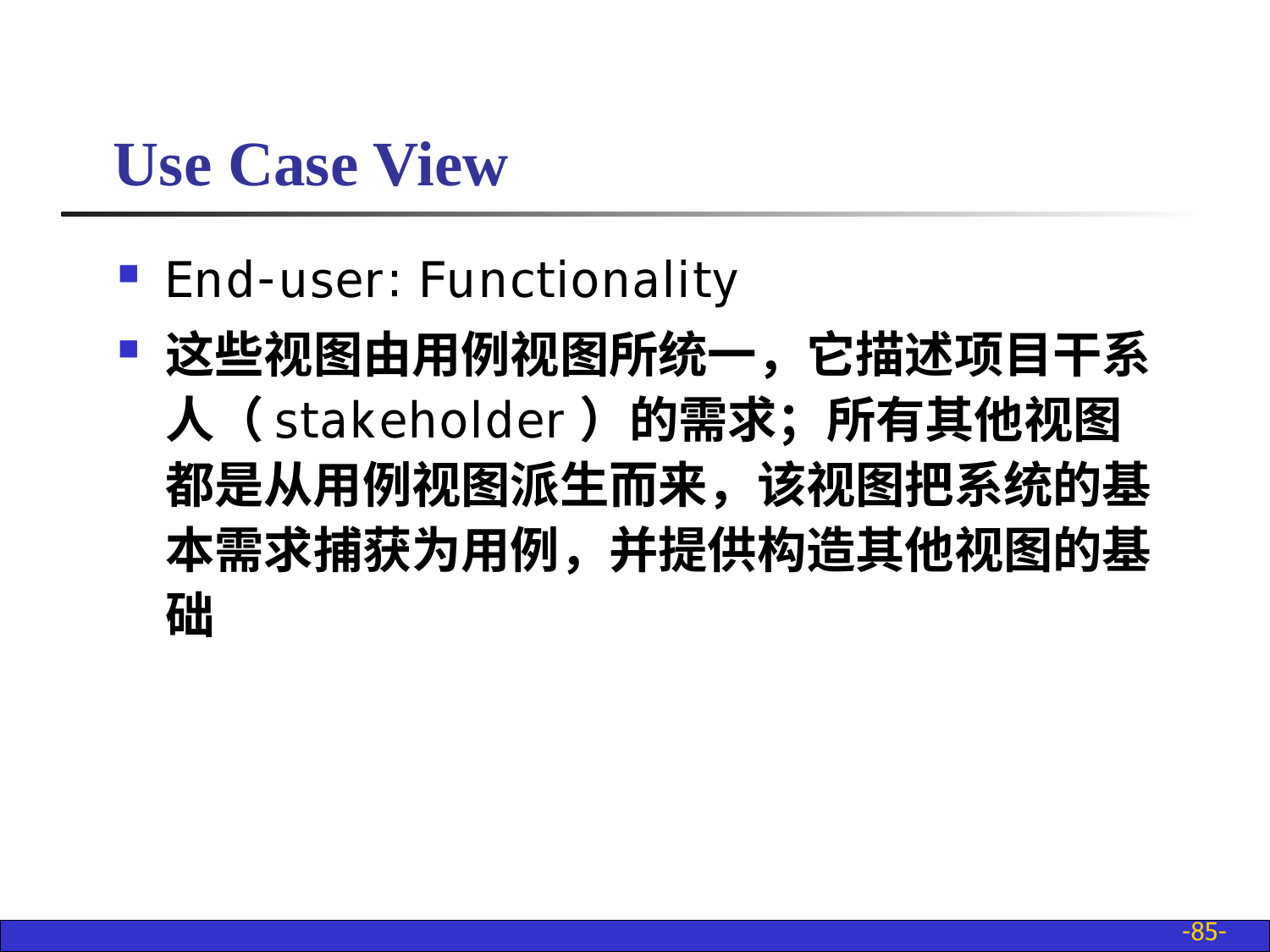

Use Case View
End-user: Functionality
这些视图由用例视图所统一，它描述项目干系人（stakeholder）的需求；所有其他视图都是从用例视图派生而来，该视图把系统的基本需求捕获为用例，并提供构造其他视图的基础

-85-